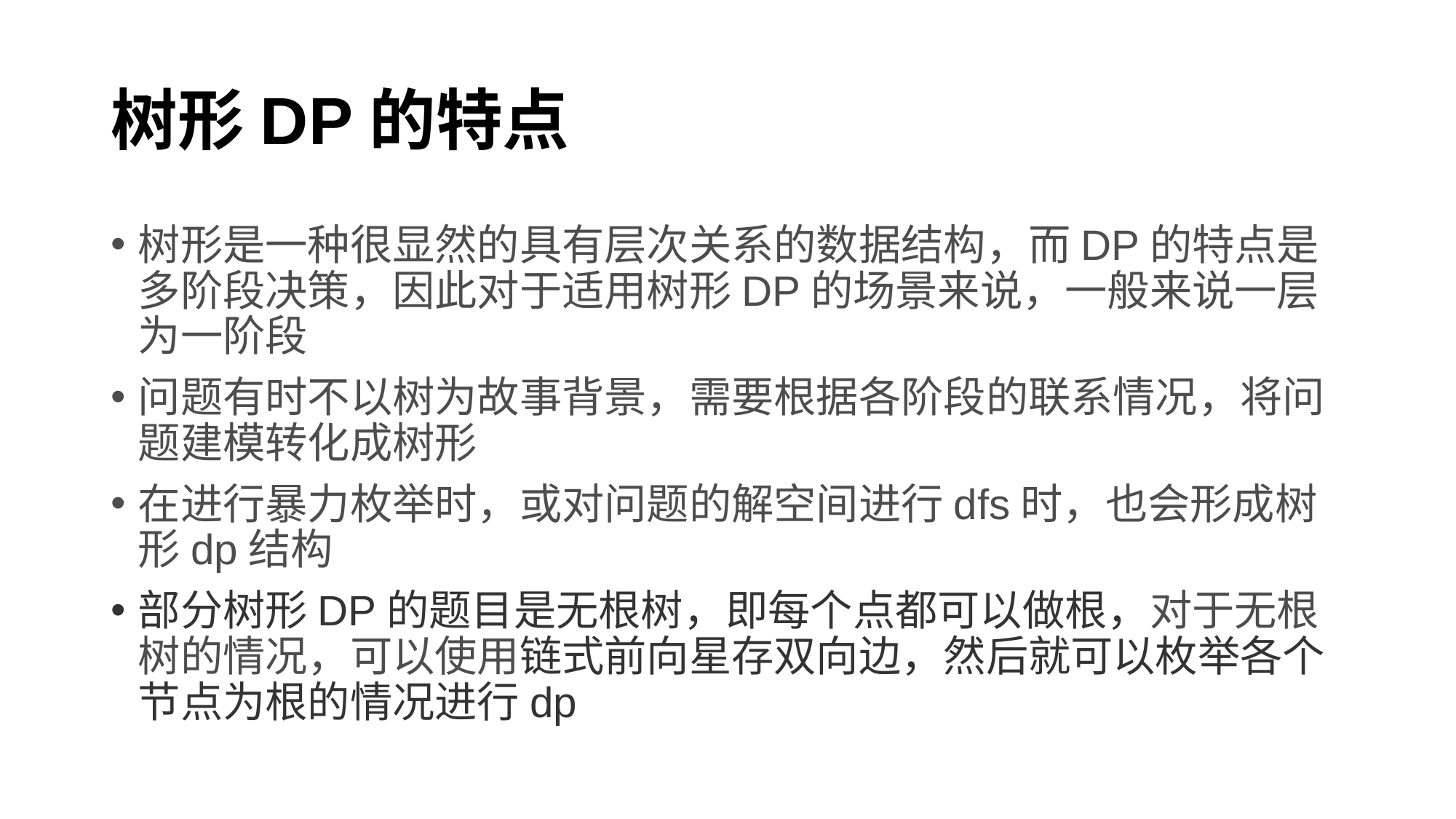

# 树形DP的特点
树形是一种很显然的具有层次关系的数据结构，而DP的特点是多阶段决策，因此对于适用树形DP的场景来说，一般来说一层为一阶段
问题有时不以树为故事背景，需要根据各阶段的联系情况，将问题建模转化成树形
在进行暴力枚举时，或对问题的解空间进行dfs时，也会形成树形dp结构
部分树形DP的题目是无根树，即每个点都可以做根，对于无根树的情况，可以使用链式前向星存双向边，然后就可以枚举各个节点为根的情况进行dp